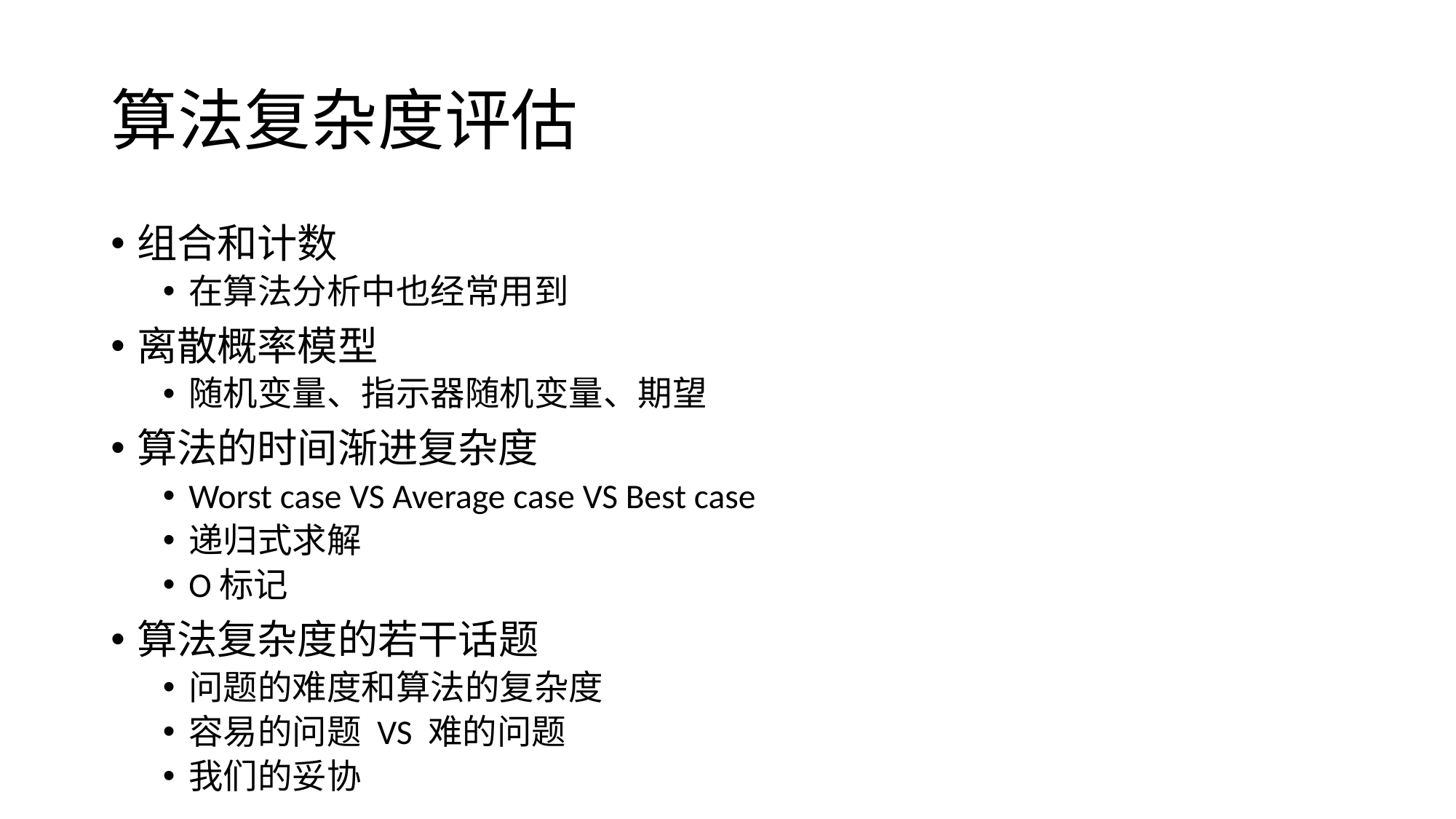

# 算法复杂度评估
组合和计数
在算法分析中也经常用到
离散概率模型
随机变量、指示器随机变量、期望
算法的时间渐进复杂度
Worst case VS Average case VS Best case
递归式求解
O标记
算法复杂度的若干话题
问题的难度和算法的复杂度
容易的问题 VS 难的问题
我们的妥协